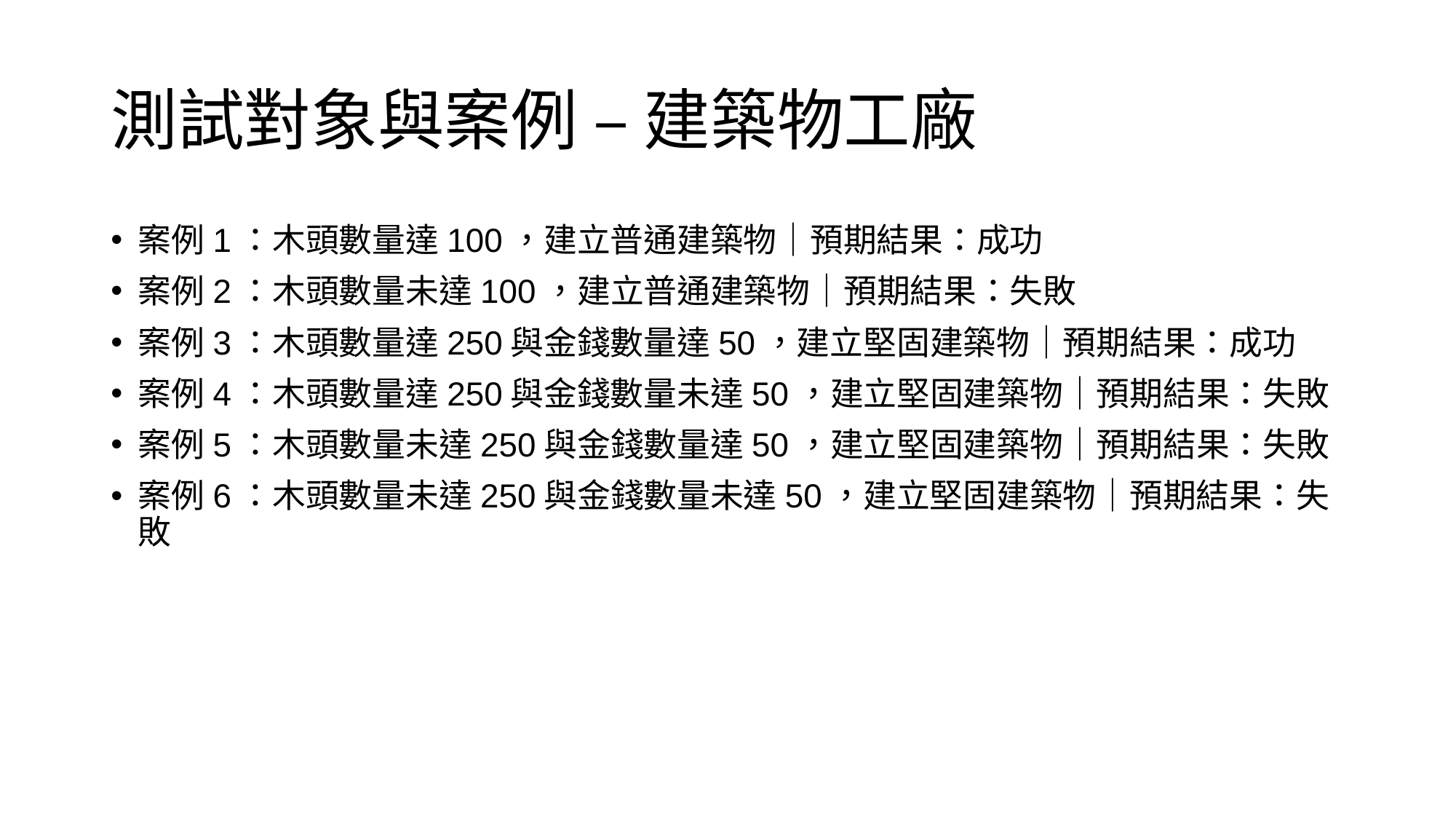

# 測試對象與案例 – 建築物工廠
案例1：木頭數量達100，建立普通建築物｜預期結果：成功
案例2：木頭數量未達100，建立普通建築物｜預期結果：失敗
案例3：木頭數量達250與金錢數量達50，建立堅固建築物｜預期結果：成功
案例4：木頭數量達250與金錢數量未達50，建立堅固建築物｜預期結果：失敗
案例5：木頭數量未達250與金錢數量達50，建立堅固建築物｜預期結果：失敗
案例6：木頭數量未達250與金錢數量未達50，建立堅固建築物｜預期結果：失敗